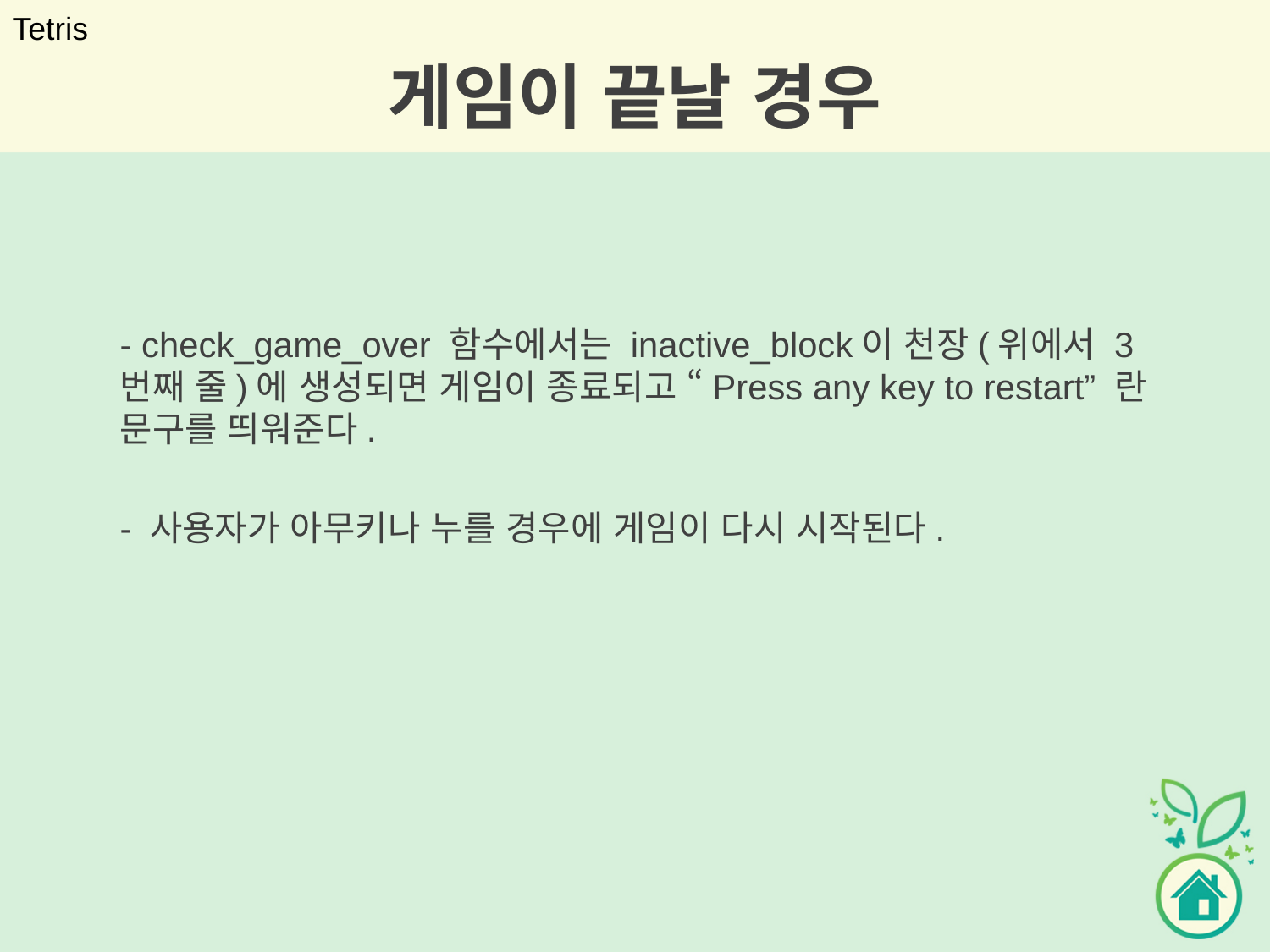

Tetris
# 게임이 끝날 경우
- check_game_over 함수에서는 inactive_block이 천장(위에서 3번째 줄)에 생성되면 게임이 종료되고 “Press any key to restart” 란 문구를 띄워준다.

- 사용자가 아무키나 누를 경우에 게임이 다시 시작된다.